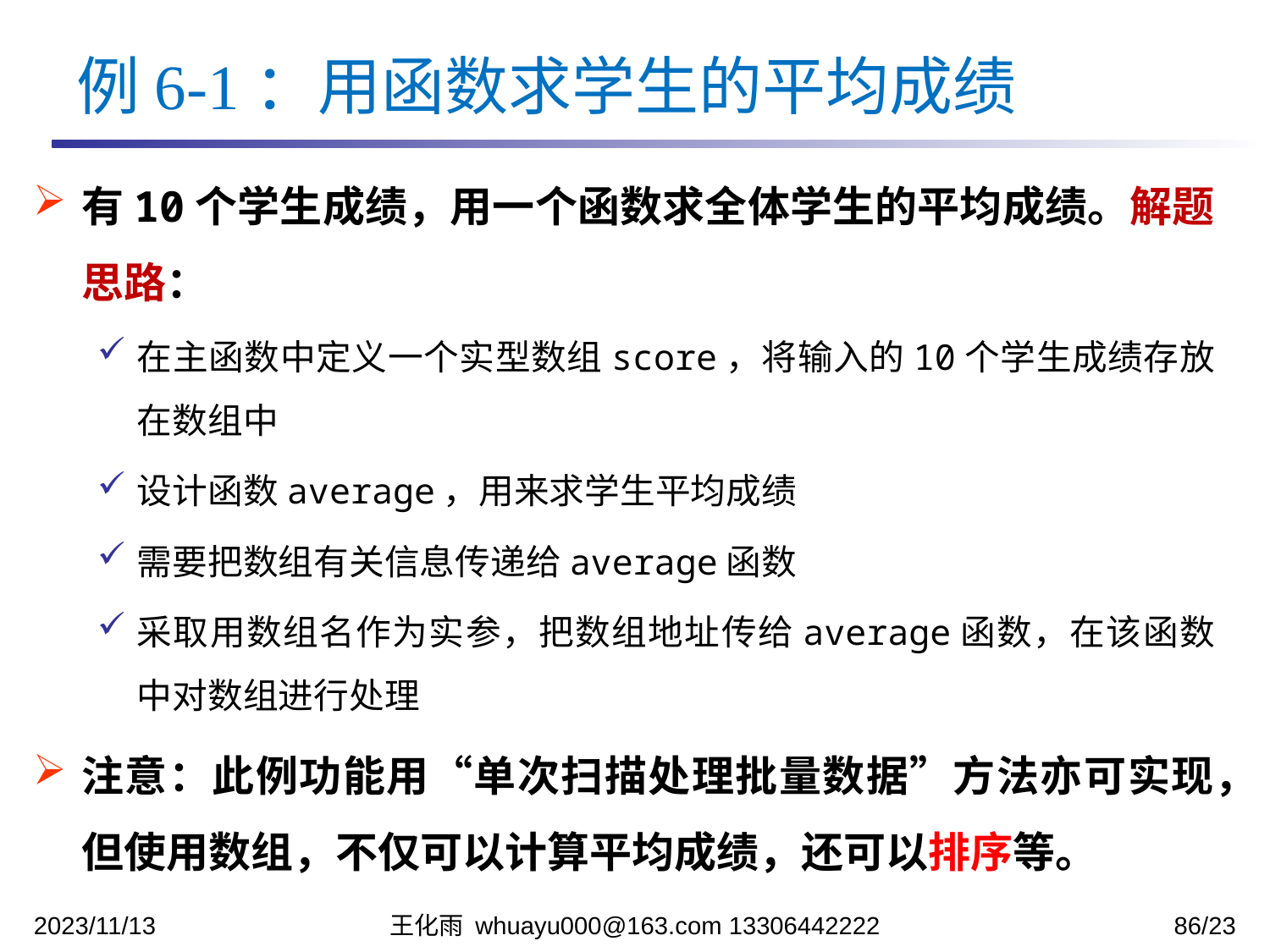

例6-1：用函数求学生的平均成绩
有10个学生成绩，用一个函数求全体学生的平均成绩。解题思路：
在主函数中定义一个实型数组score，将输入的10个学生成绩存放在数组中
设计函数average，用来求学生平均成绩
需要把数组有关信息传递给average函数
采取用数组名作为实参，把数组地址传给average函数，在该函数中对数组进行处理
注意：此例功能用“单次扫描处理批量数据”方法亦可实现，但使用数组，不仅可以计算平均成绩，还可以排序等。
2023/11/13
王化雨 whuayu000@163.com 13306442222
86/23